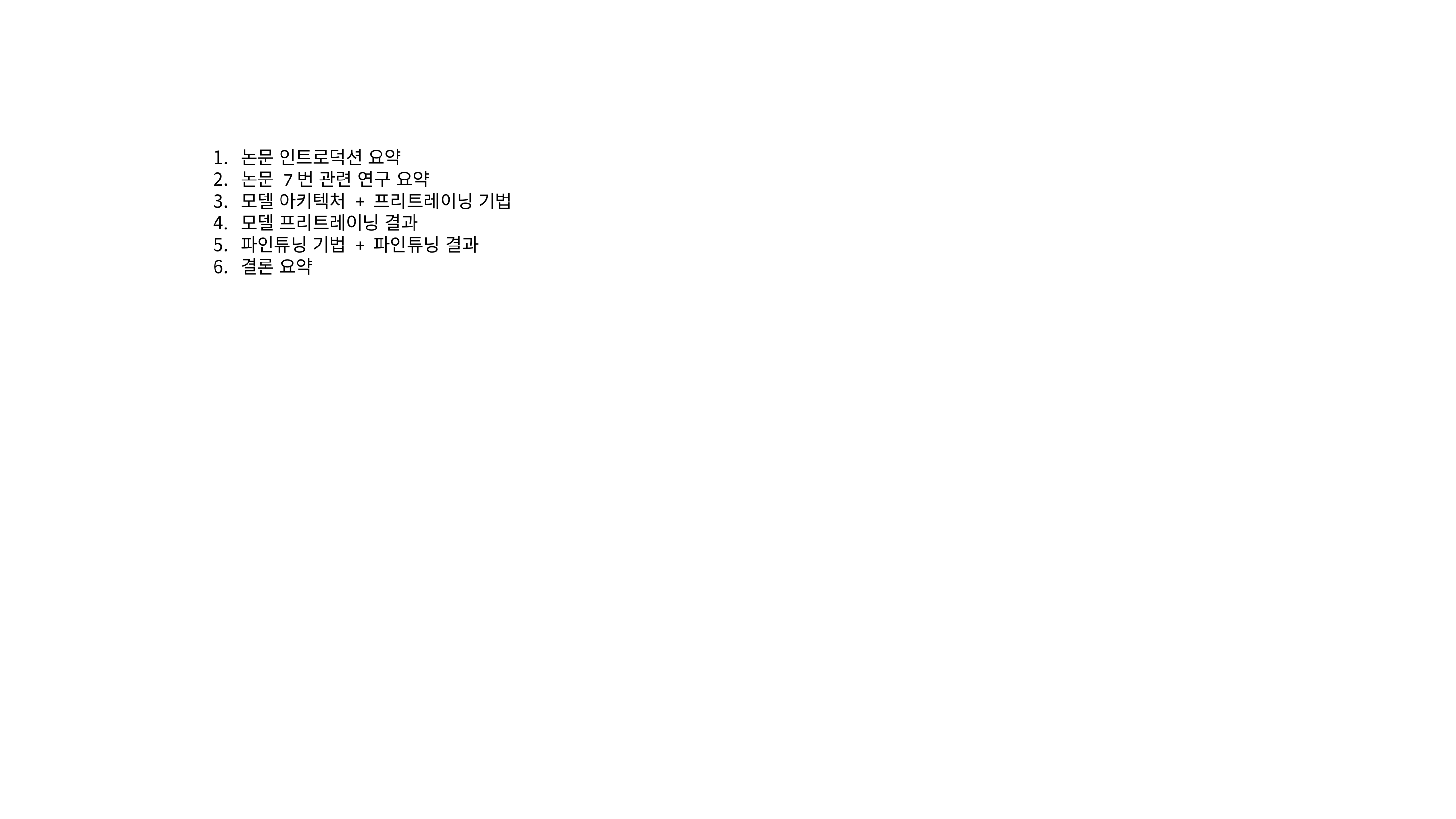

논문 인트로덕션 요약
논문 7번 관련 연구 요약
모델 아키텍처 + 프리트레이닝 기법
모델 프리트레이닝 결과
파인튜닝 기법 + 파인튜닝 결과
결론 요약